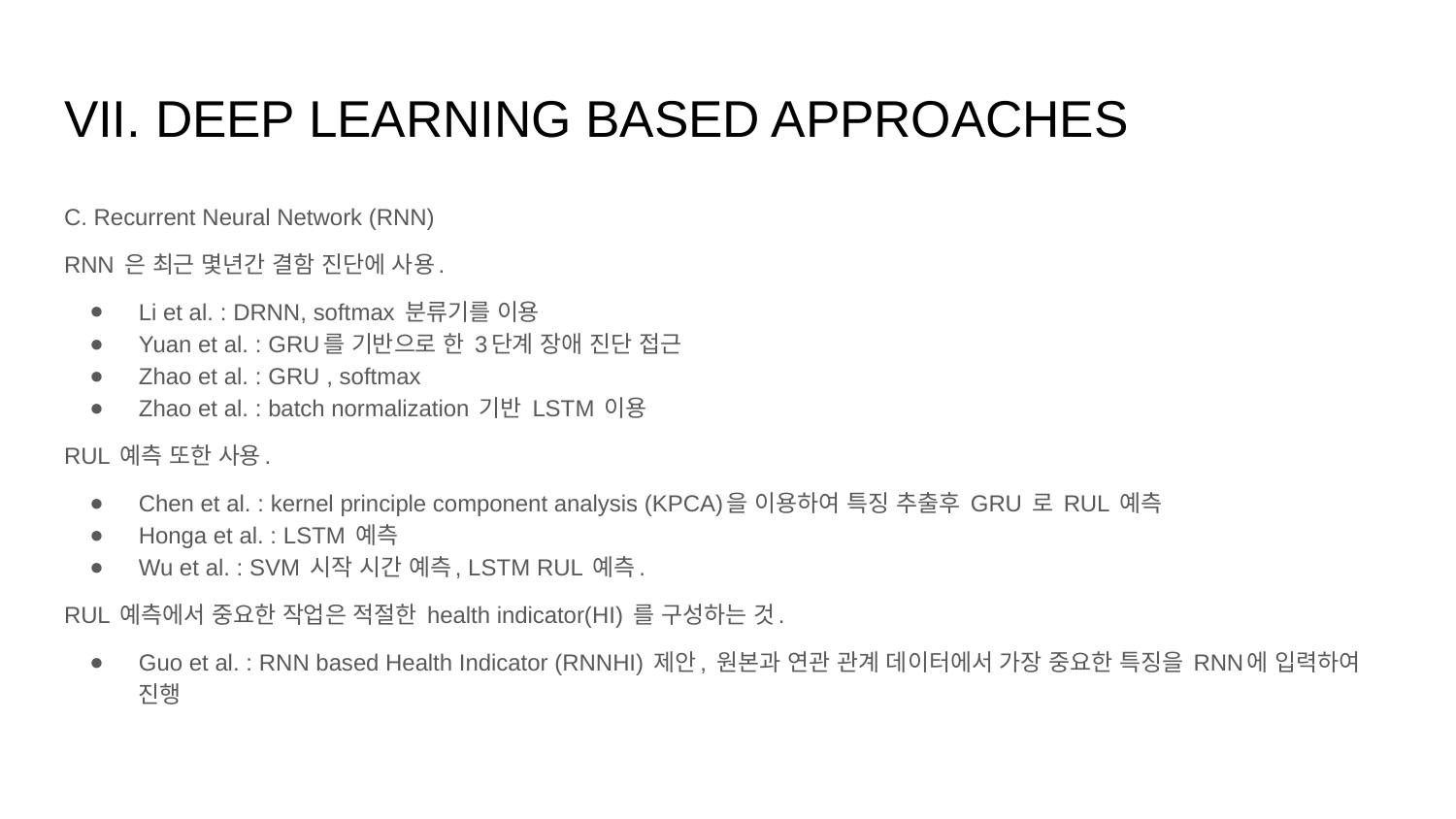

# VII. DEEP LEARNING BASED APPROACHES
C. Recurrent Neural Network (RNN)
RNN 은 최근 몇년간 결함 진단에 사용.
Li et al. : DRNN, softmax 분류기를 이용
Yuan et al. : GRU를 기반으로 한 3단계 장애 진단 접근
Zhao et al. : GRU , softmax
Zhao et al. : batch normalization 기반 LSTM 이용
RUL 예측 또한 사용.
Chen et al. : kernel principle component analysis (KPCA)을 이용하여 특징 추출후 GRU 로 RUL 예측
Honga et al. : LSTM 예측
Wu et al. : SVM 시작 시간 예측, LSTM RUL 예측.
RUL 예측에서 중요한 작업은 적절한 health indicator(HI) 를 구성하는 것.
Guo et al. : RNN based Health Indicator (RNNHI) 제안, 원본과 연관 관계 데이터에서 가장 중요한 특징을 RNN에 입력하여 진행